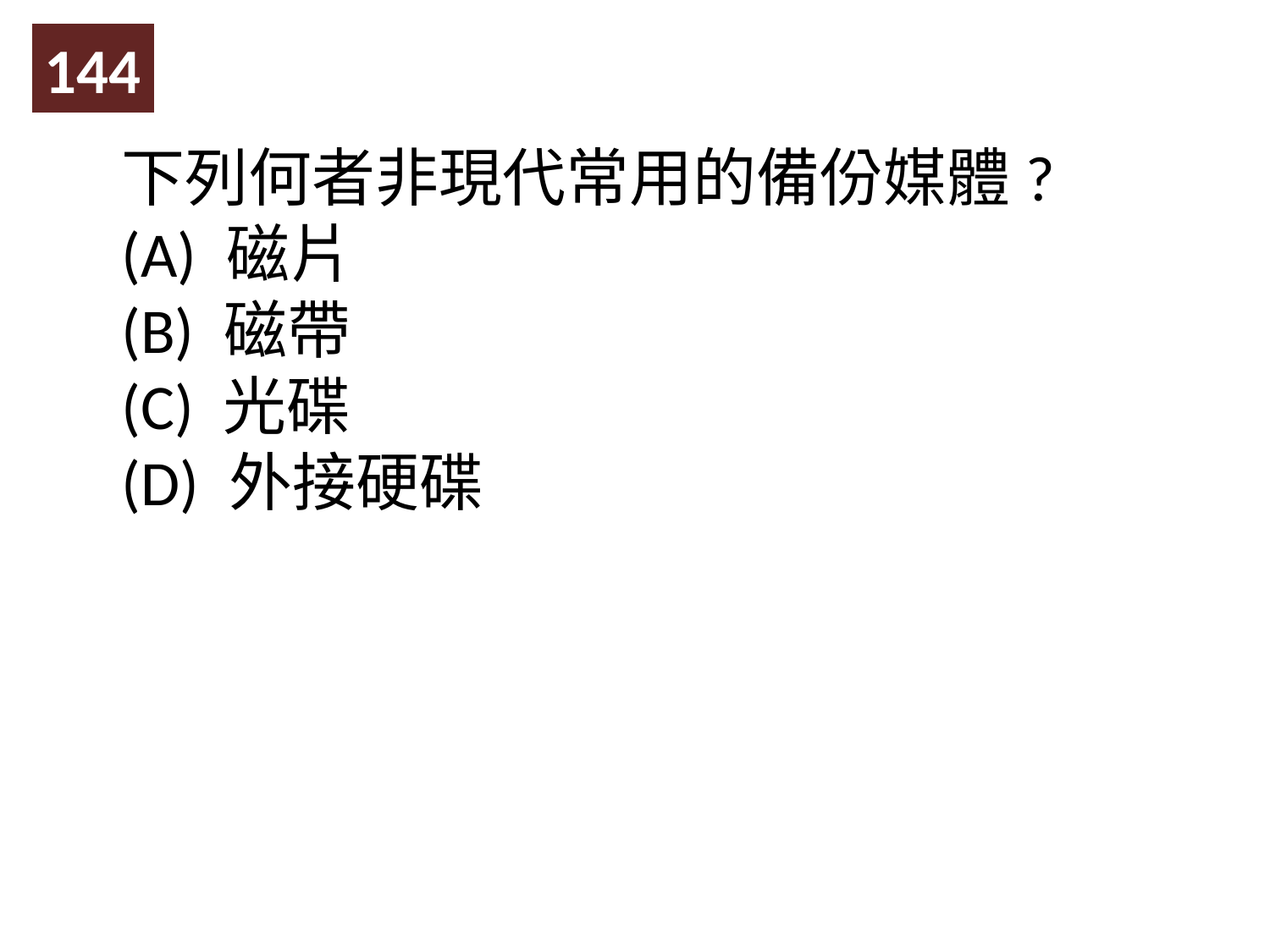

144
下列何者非現代常用的備份媒體?
(A) 磁片
(B) 磁帶
(C) 光碟
(D) 外接硬碟